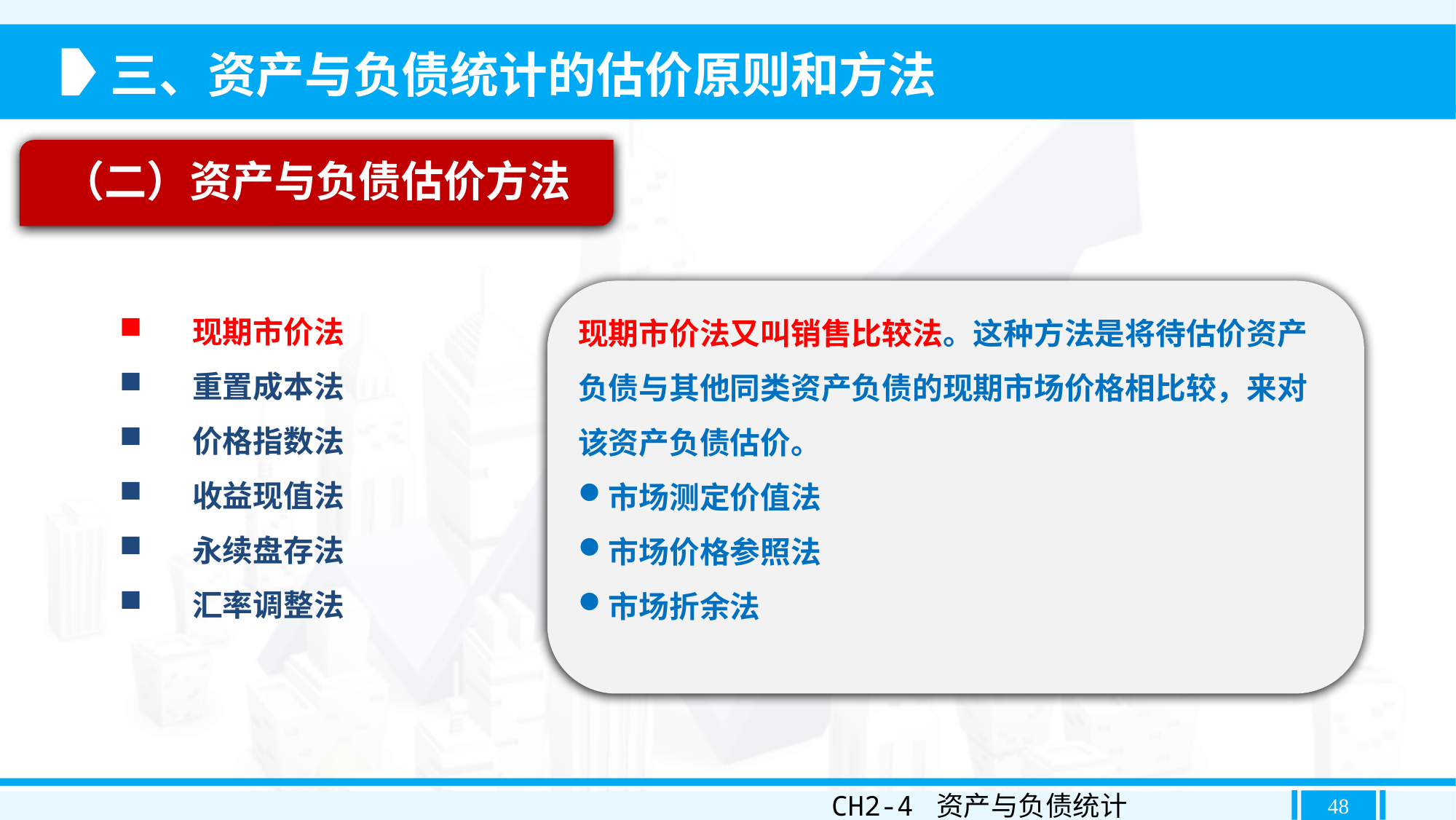

三、资产与负债统计的估价原则和方法

（二）资产与负债估价方法
现期市价法又叫销售比较法。这种方法是将待估价资产
负债与其他同类资产负债的现期市场价格相比较，来对
该资产负债估价。
市场测定价值法
市场价格参照法
市场折余法

现期市价法
重置成本法
价格指数法
收益现值法
永续盘存法
汇率调整法
CH2-4 资产与负债统计
48